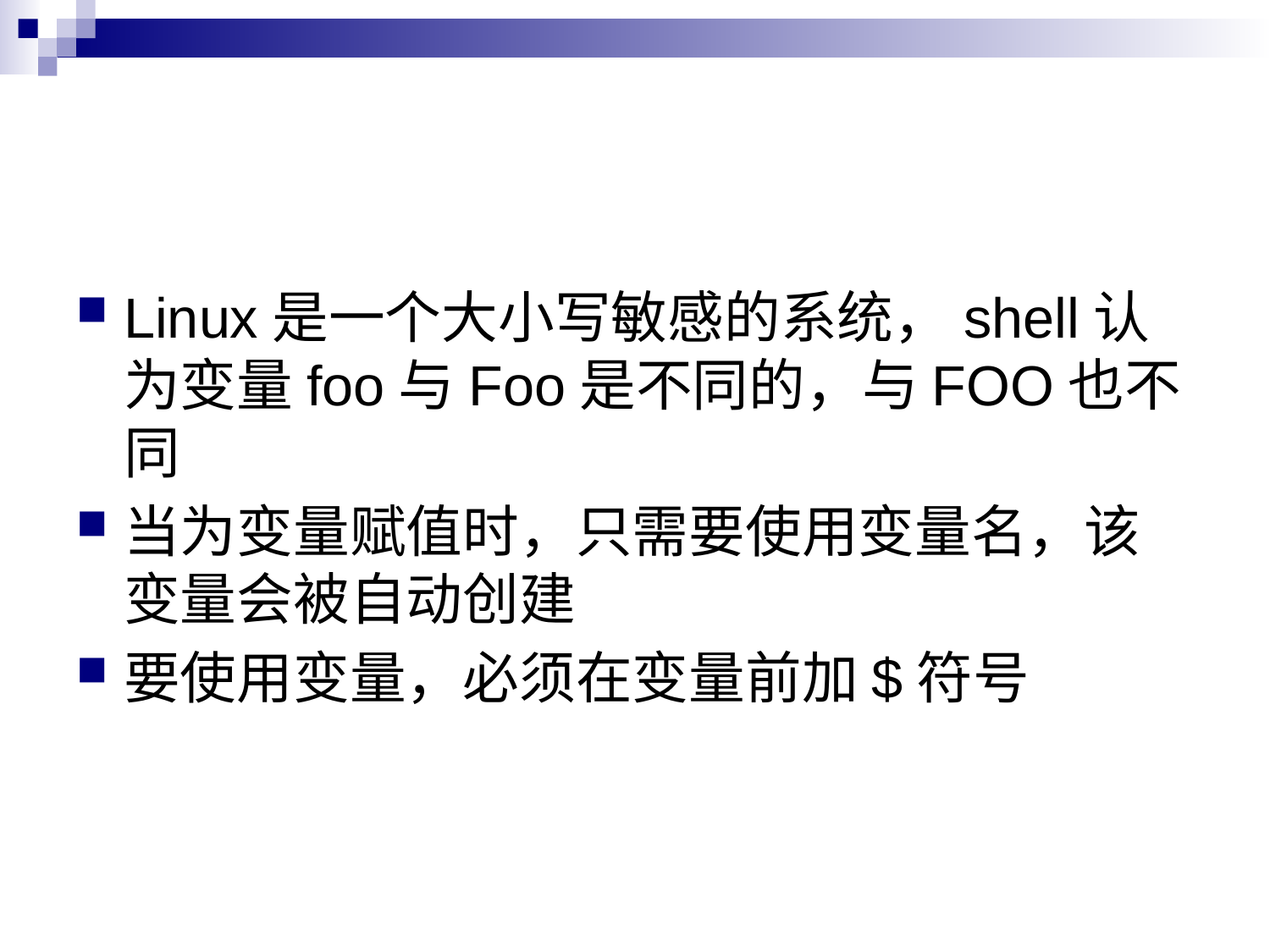

#
Linux是一个大小写敏感的系统，shell认为变量foo与Foo是不同的，与FOO也不同
当为变量赋值时，只需要使用变量名，该变量会被自动创建
要使用变量，必须在变量前加$符号